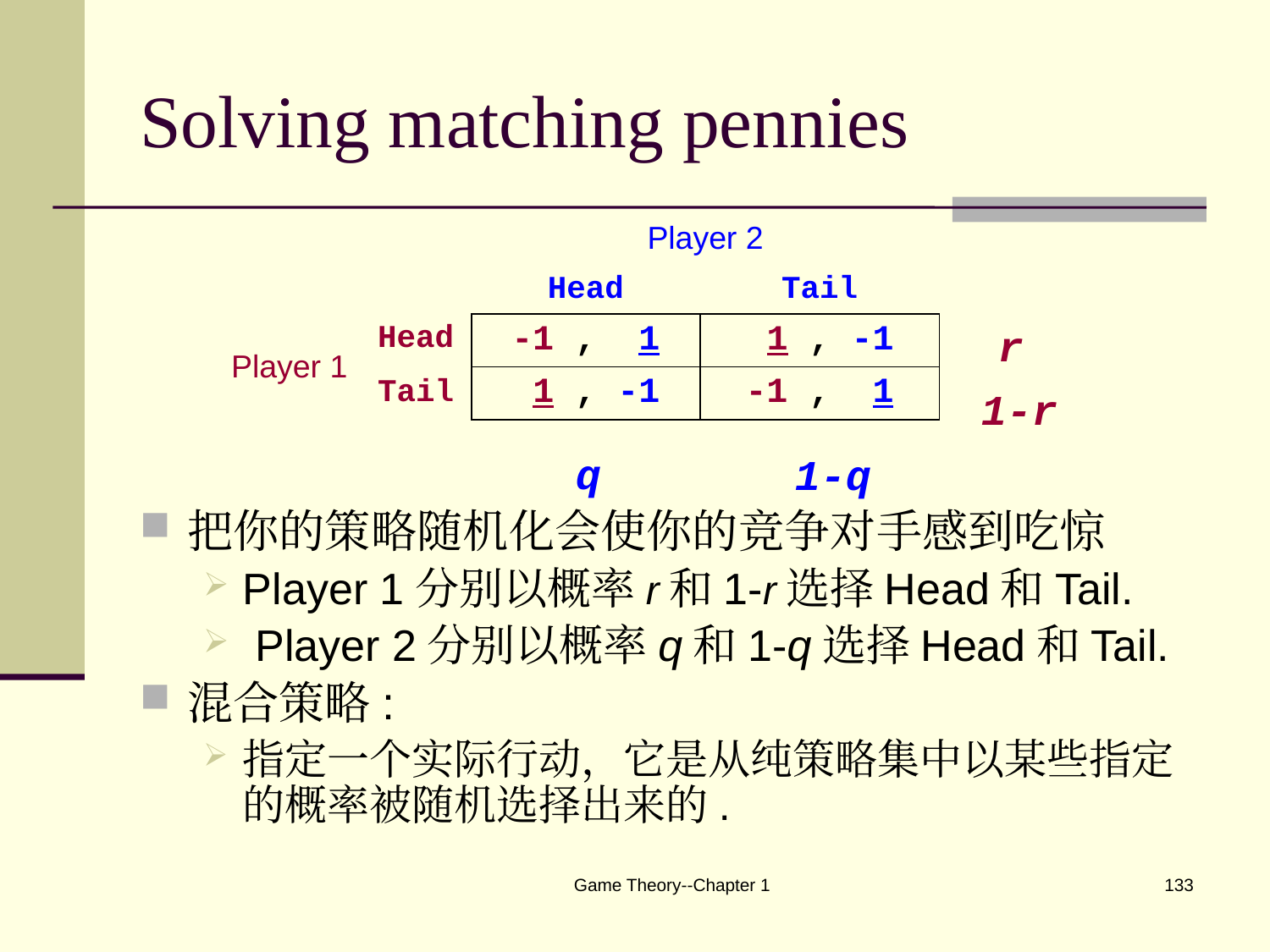

# Solving matching pennies
|  |  | Player 2 |  |
| --- | --- | --- | --- |
|  |  | Head | Tail |
| Player 1 | Head | -1 , 1 | 1 , -1 |
|  | Tail | 1 , -1 | -1 , 1 |
r
1-r
q
1-q
把你的策略随机化会使你的竞争对手感到吃惊
Player 1分别以概率r和1-r选择Head和Tail.
 Player 2分别以概率q和1-q选择Head和Tail.
混合策略:
指定一个实际行动，它是从纯策略集中以某些指定的概率被随机选择出来的.
Game Theory--Chapter 1
133